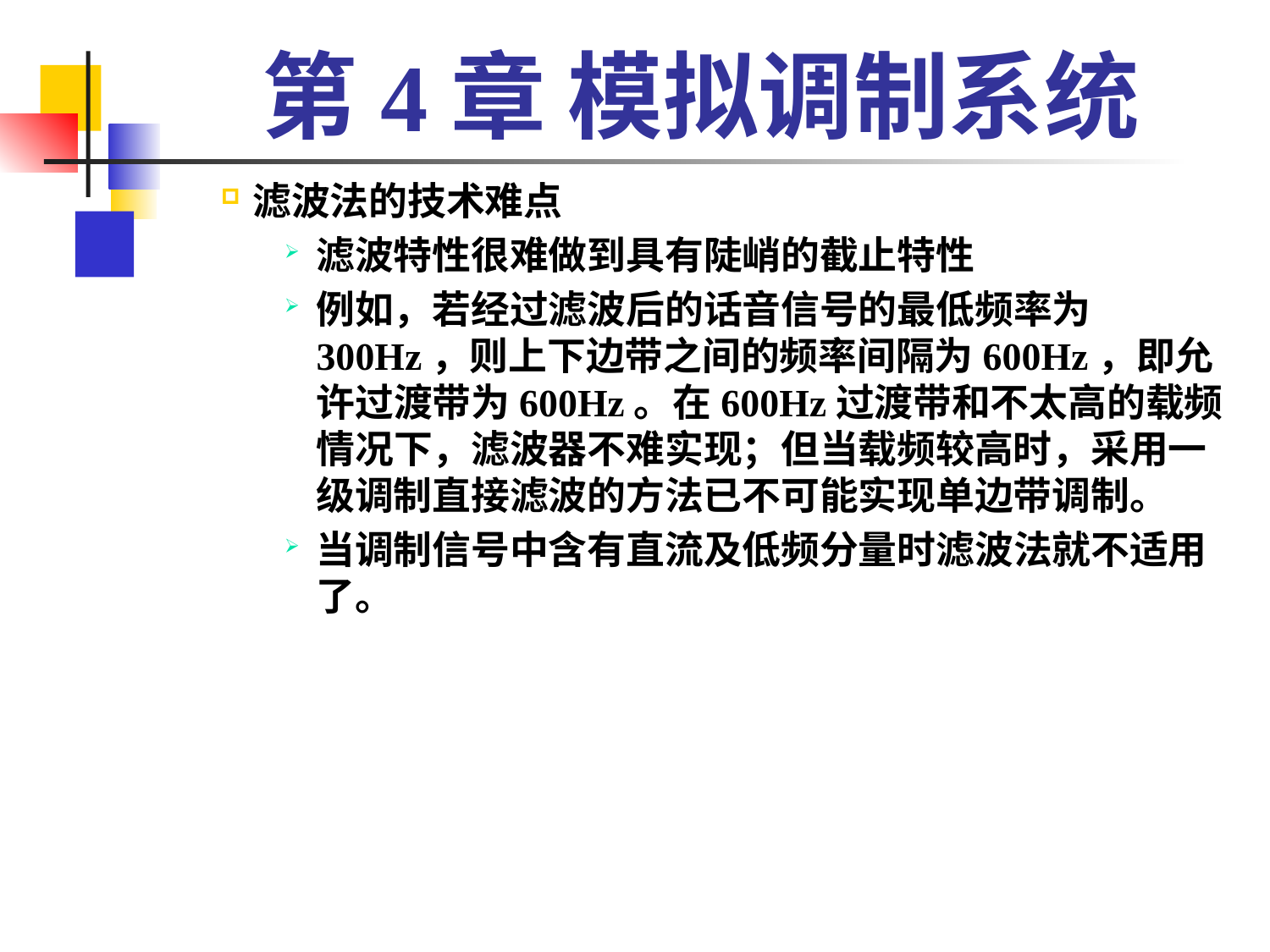

# 第4章 模拟调制系统
滤波法的技术难点
滤波特性很难做到具有陡峭的截止特性
例如，若经过滤波后的话音信号的最低频率为300Hz，则上下边带之间的频率间隔为600Hz，即允许过渡带为600Hz。在600Hz过渡带和不太高的载频情况下，滤波器不难实现；但当载频较高时，采用一级调制直接滤波的方法已不可能实现单边带调制。
当调制信号中含有直流及低频分量时滤波法就不适用了。

16